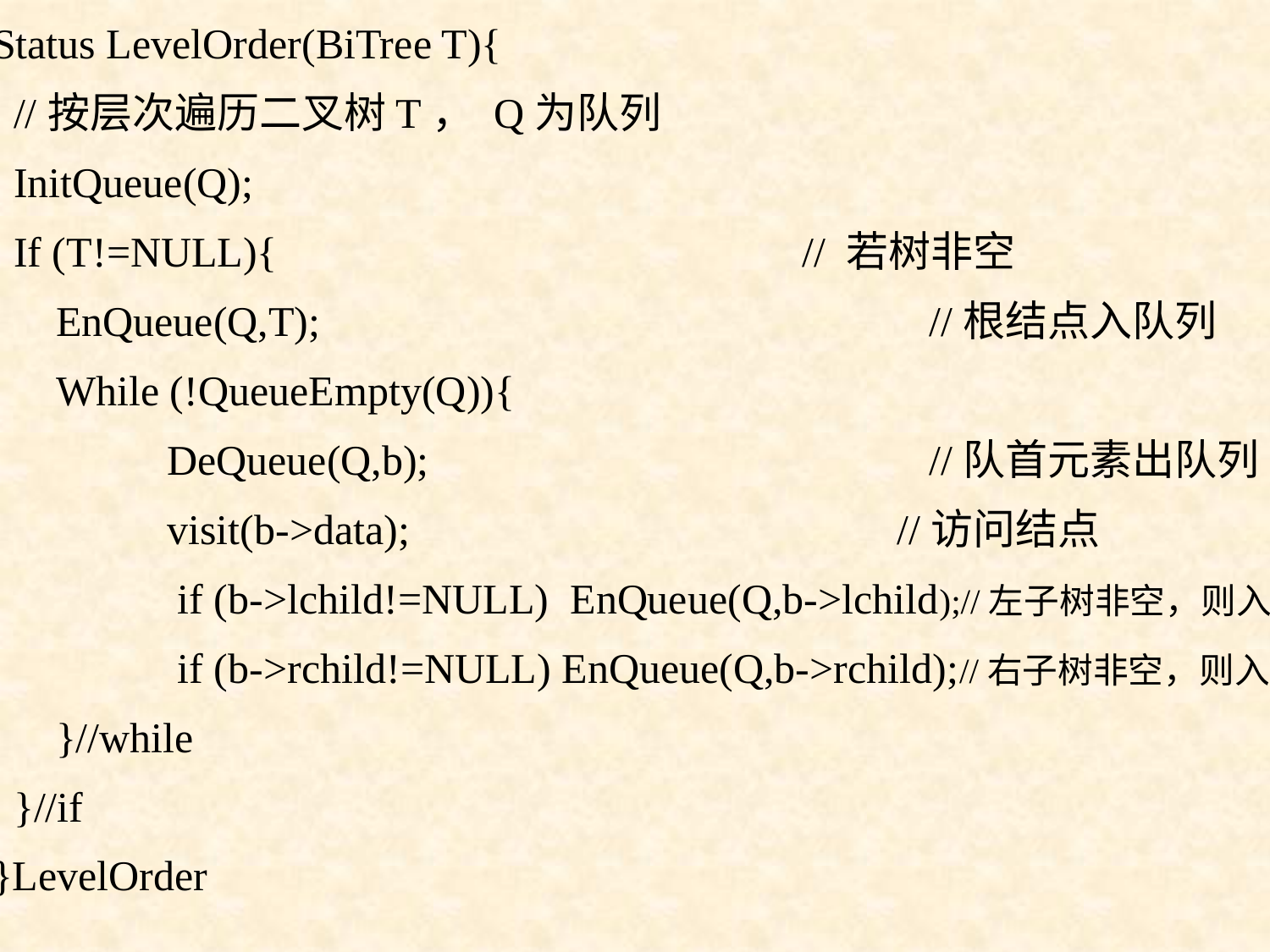

Status LevelOrder(BiTree T){
  //按层次遍历二叉树T， Q为队列
  InitQueue(Q);
  If (T!=NULL){					// 若树非空
      EnQueue(Q,T);					//根结点入队列
      While (!QueueEmpty(Q)){
        	DeQueue(Q,b);     				//队首元素出队列
      	visit(b->data);   			         //访问结点
       	 if (b->lchild!=NULL)  EnQueue(Q,b->lchild);//左子树非空，则入队列
       	 if (b->rchild!=NULL) EnQueue(Q,b->rchild);//右子树非空，则入队列
      }//while
  }//if
}LevelOrder